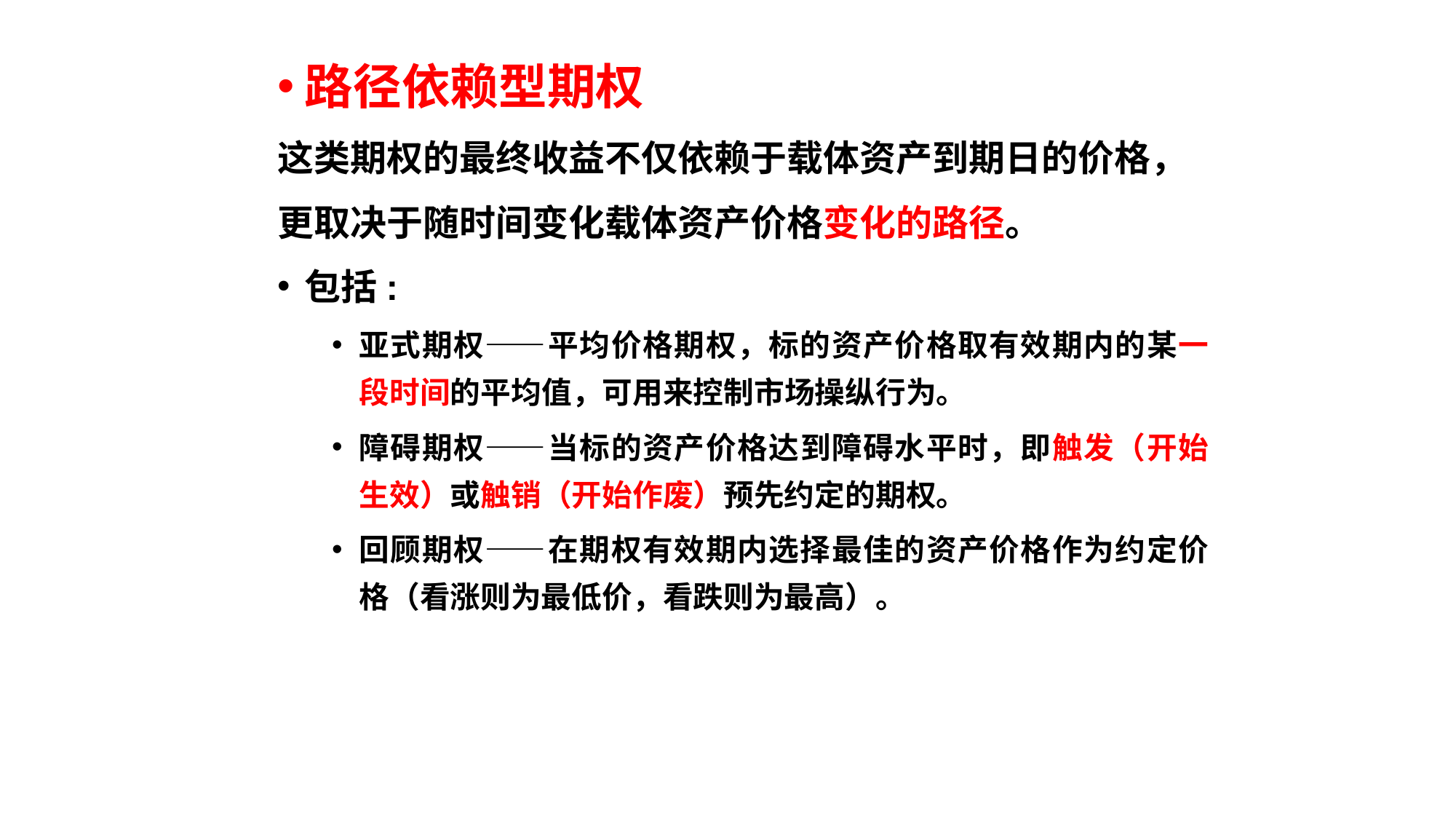

路径依赖型期权
这类期权的最终收益不仅依赖于载体资产到期日的价格，
更取决于随时间变化载体资产价格变化的路径。
包括:
亚式期权——平均价格期权，标的资产价格取有效期内的某一段时间的平均值，可用来控制市场操纵行为。
障碍期权——当标的资产价格达到障碍水平时，即触发（开始生效）或触销（开始作废）预先约定的期权。
回顾期权——在期权有效期内选择最佳的资产价格作为约定价格（看涨则为最低价，看跌则为最高）。